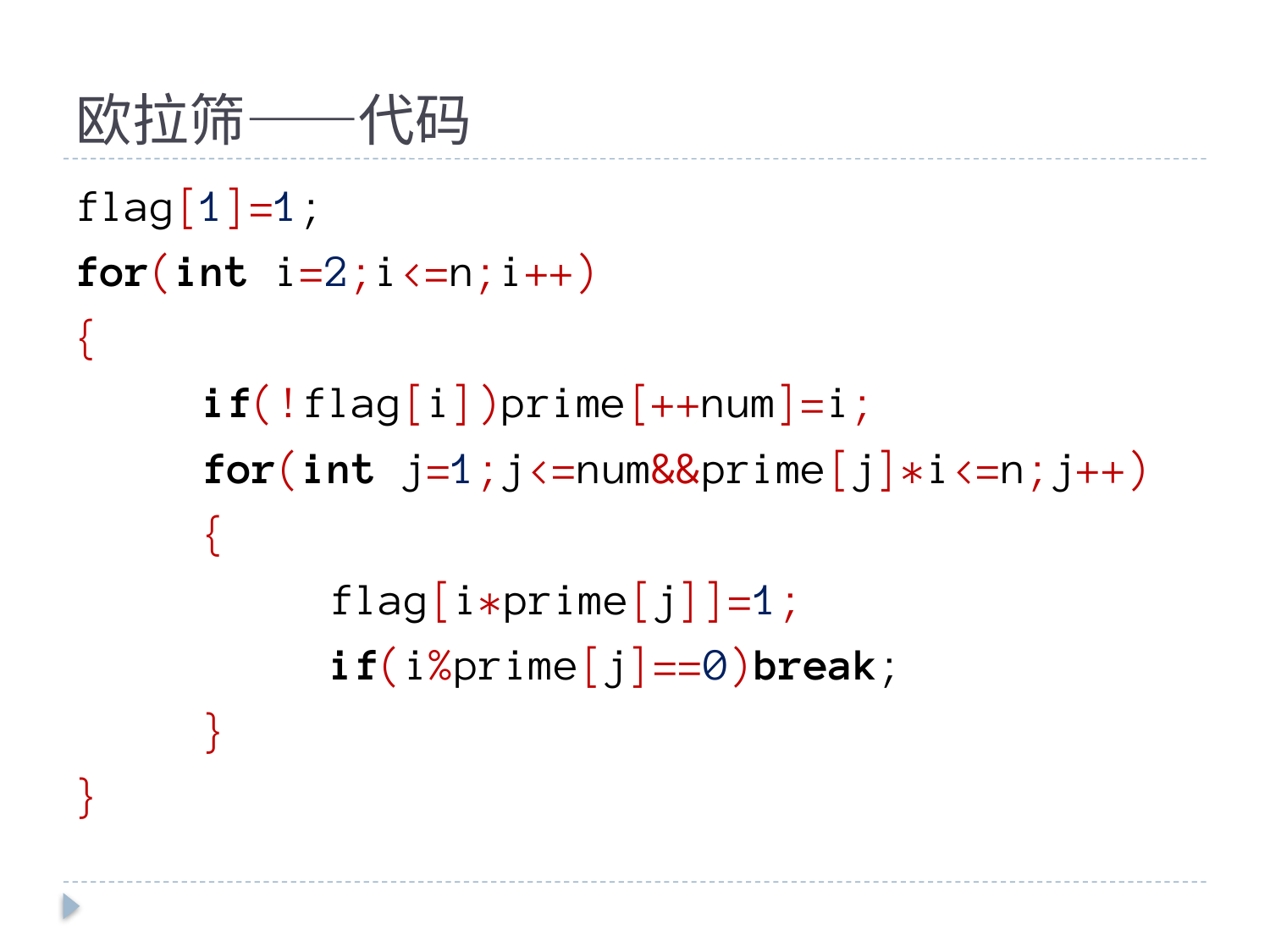

# 欧拉筛——代码
flag[1]=1;
for(int i=2;i<=n;i++)
{
	if(!flag[i])prime[++num]=i;
	for(int j=1;j<=num&&prime[j]*i<=n;j++)
	{
		flag[i*prime[j]]=1;
		if(i%prime[j]==0)break;
	}
}